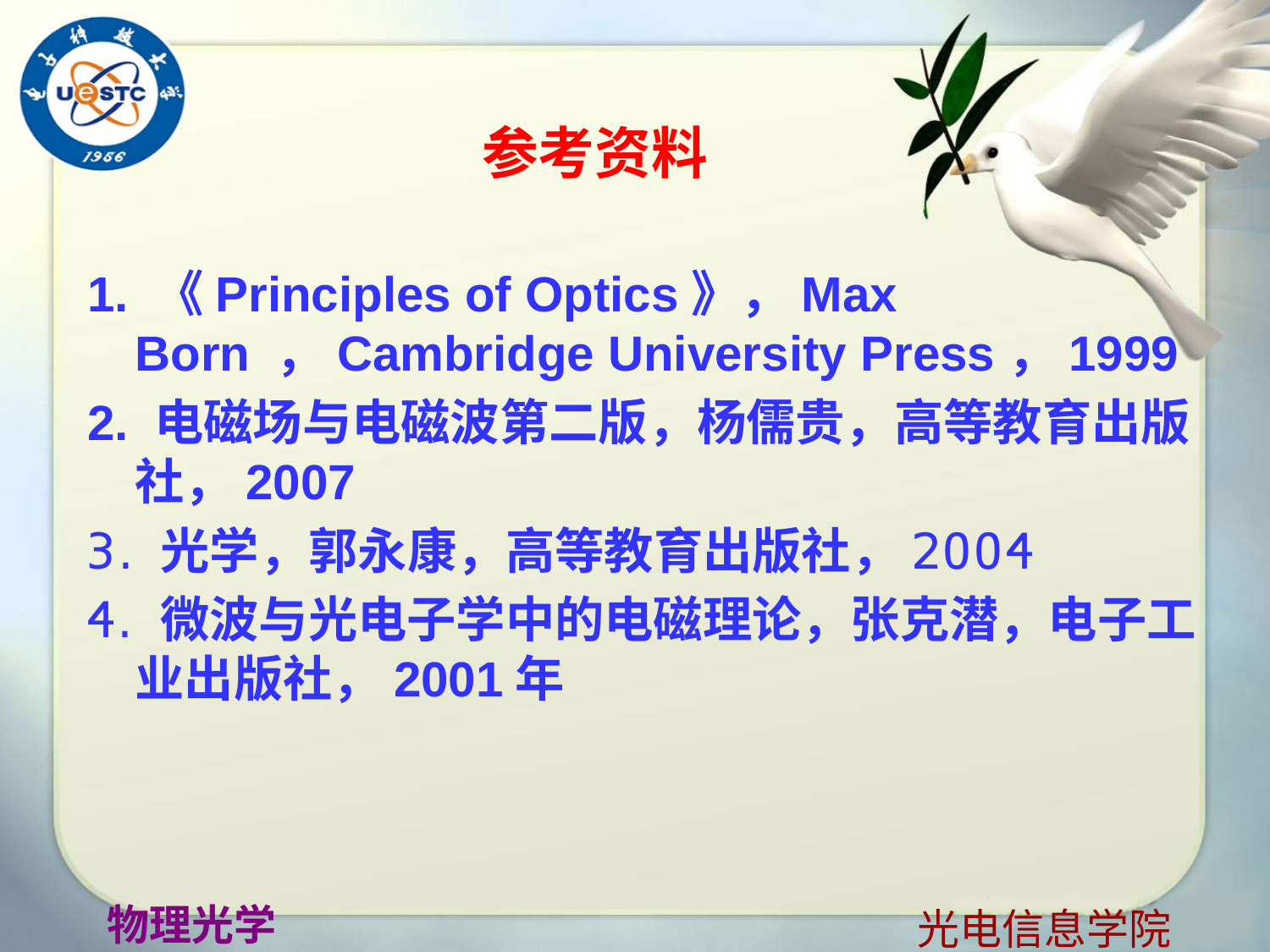

# 参考资料
1. 《Principles of Optics》，Max Born ，Cambridge University Press，1999
2. 电磁场与电磁波第二版，杨儒贵，高等教育出版社，2007
3. 光学，郭永康，高等教育出版社，2004
4. 微波与光电子学中的电磁理论，张克潜，电子工业出版社，2001年